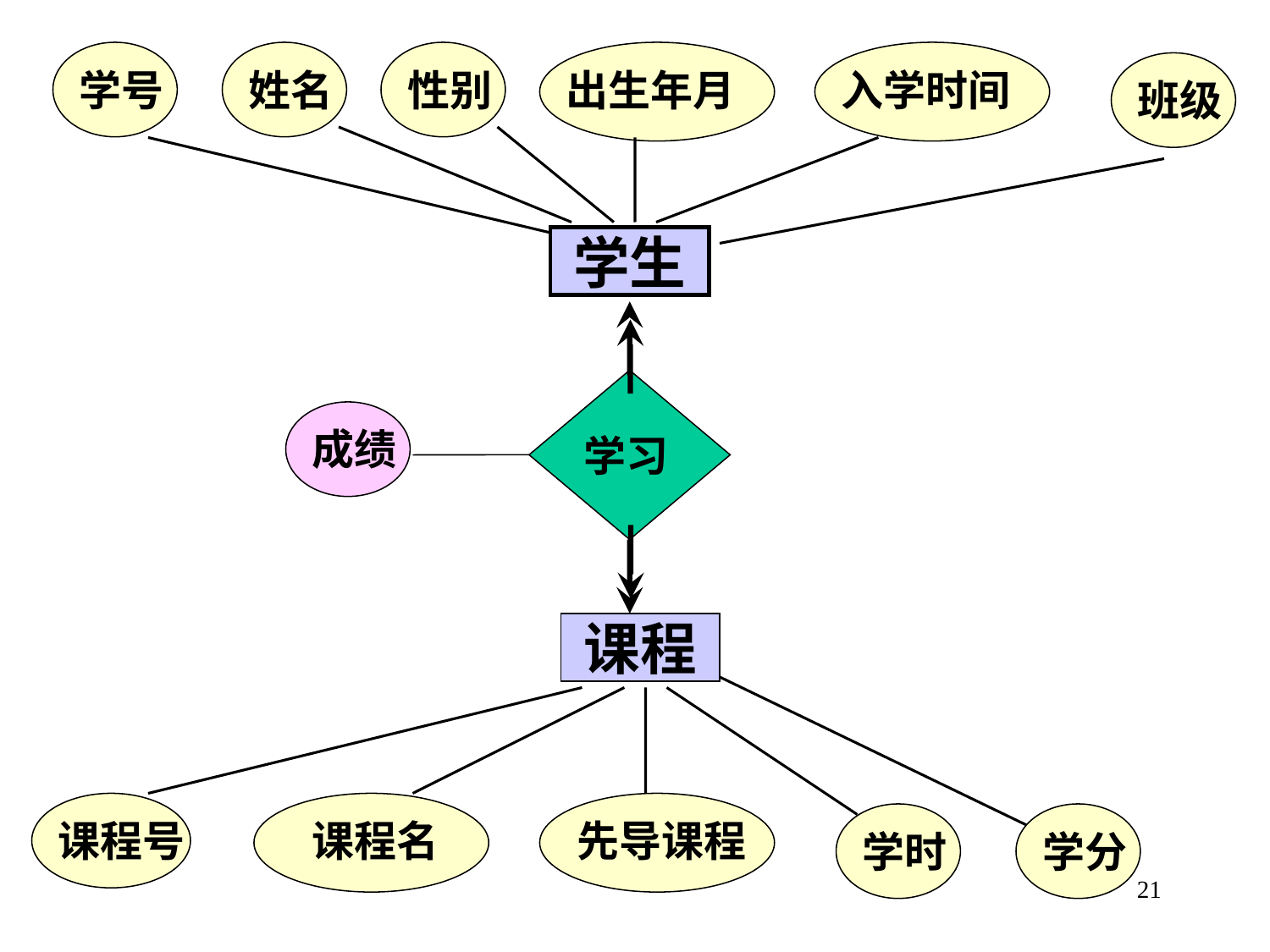

学号
姓名
性别
出生年月
入学时间
班级

学生

成绩
学习

课程

课程号
课程名
先导课程
学时
学分
21